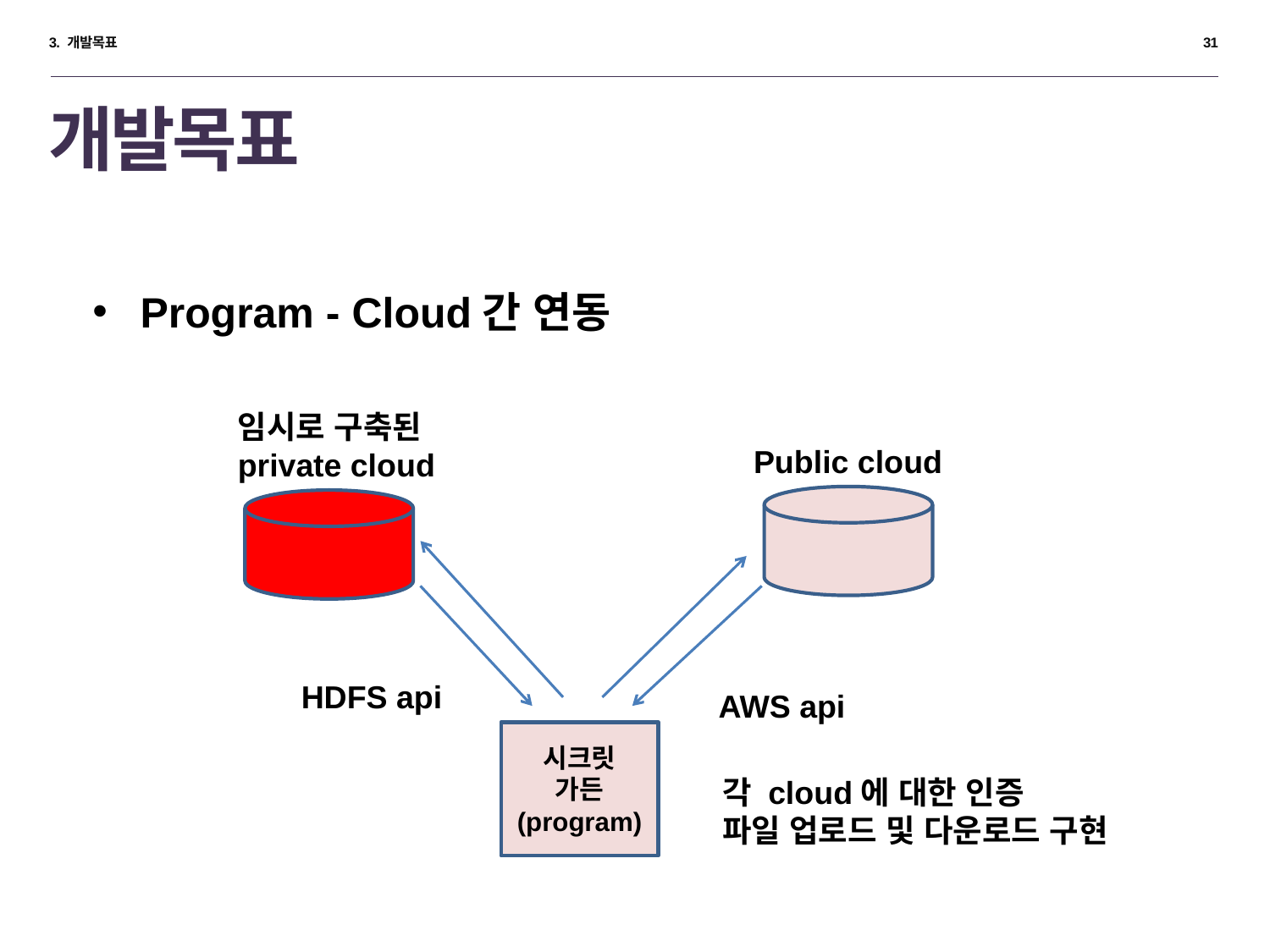

3. 개발목표
31
# 개발목표
Program - Cloud간 연동
임시로 구축된
private cloud
Public cloud

HDFS api
AWS api
시크릿
가든
(program)
각 cloud에 대한 인증
파일 업로드 및 다운로드 구현